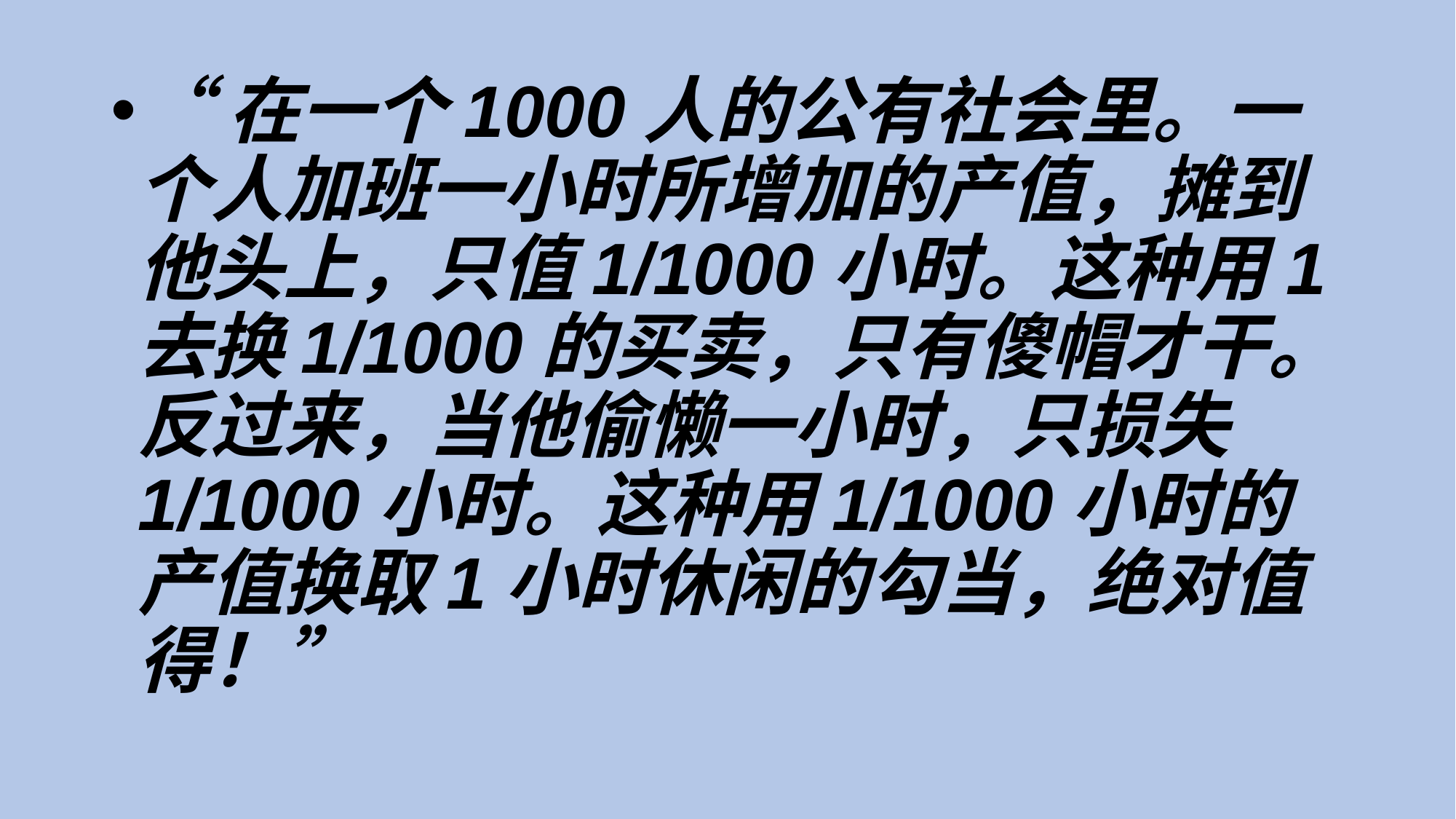

“在一个1000人的公有社会里。一个人加班一小时所增加的产值，摊到他头上，只值1/1000小时。这种用1去换1/1000的买卖，只有傻帽才干。反过来，当他偷懒一小时，只损失1/1000小时。这种用1/1000小时的产值换取1小时休闲的勾当，绝对值得！”